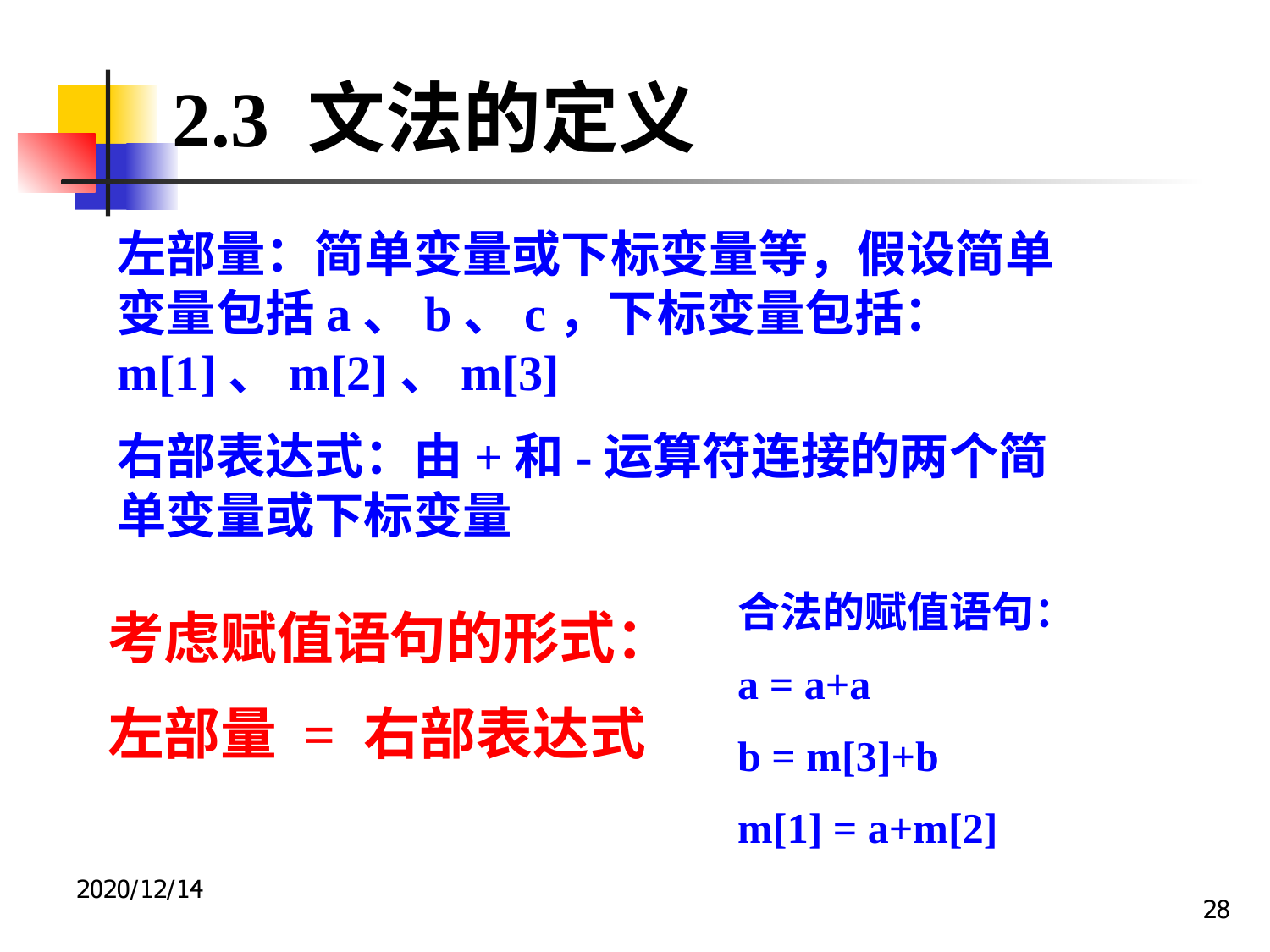

2.3 文法的定义
左部量：简单变量或下标变量等，假设简单变量包括a、b、c，下标变量包括：m[1]、m[2]、m[3]
右部表达式：由+和-运算符连接的两个简单变量或下标变量
合法的赋值语句：
a = a+a
b = m[3]+b
m[1] = a+m[2]
考虑赋值语句的形式：
左部量 = 右部表达式
28
2020/12/14